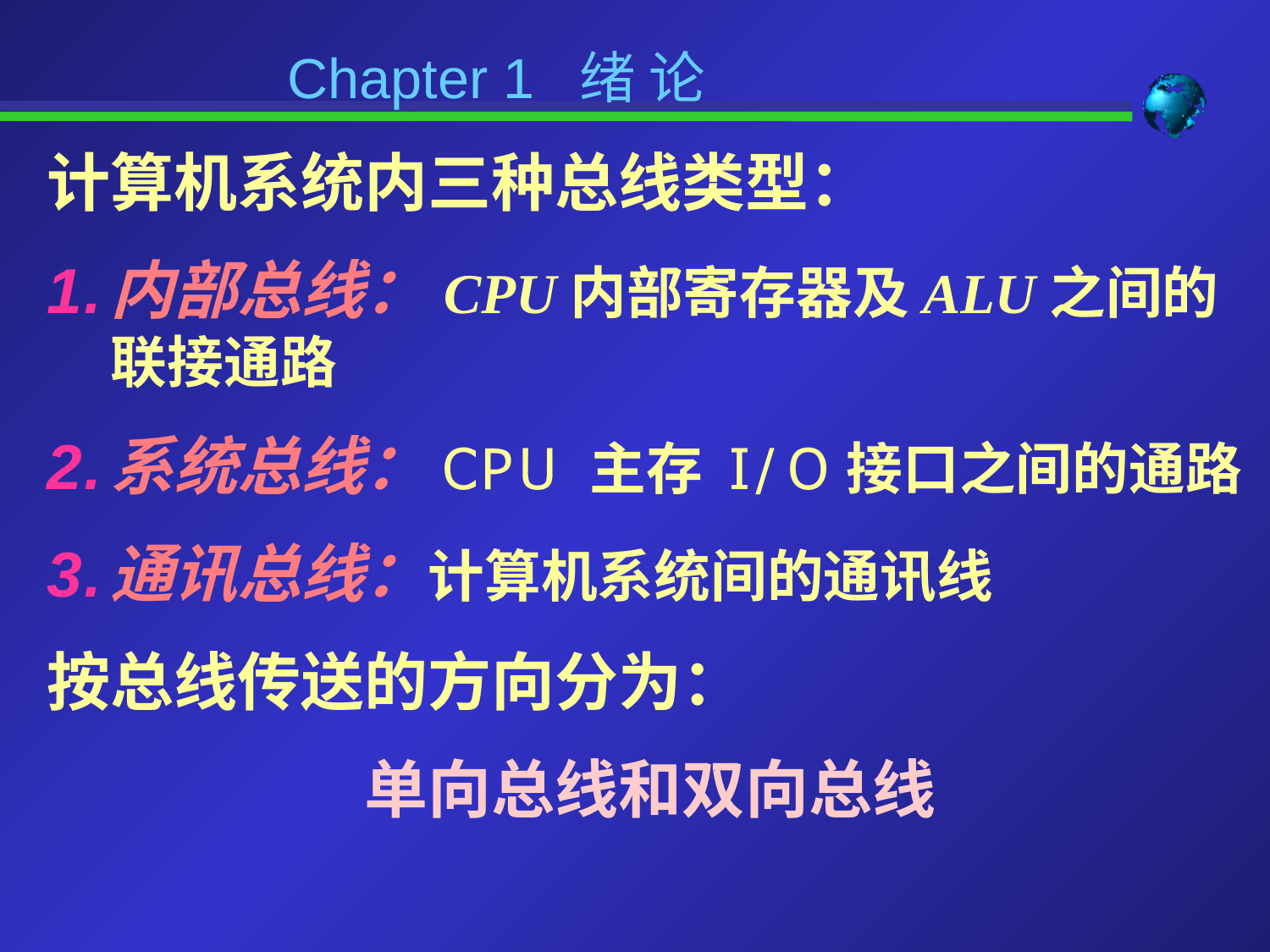

Chapter 1  绪 论
计算机系统内三种总线类型：
内部总线：CPU内部寄存器及ALU之间的联接通路
系统总线：CPU 主存 I/O接口之间的通路
通讯总线：计算机系统间的通讯线
按总线传送的方向分为：
			单向总线和双向总线